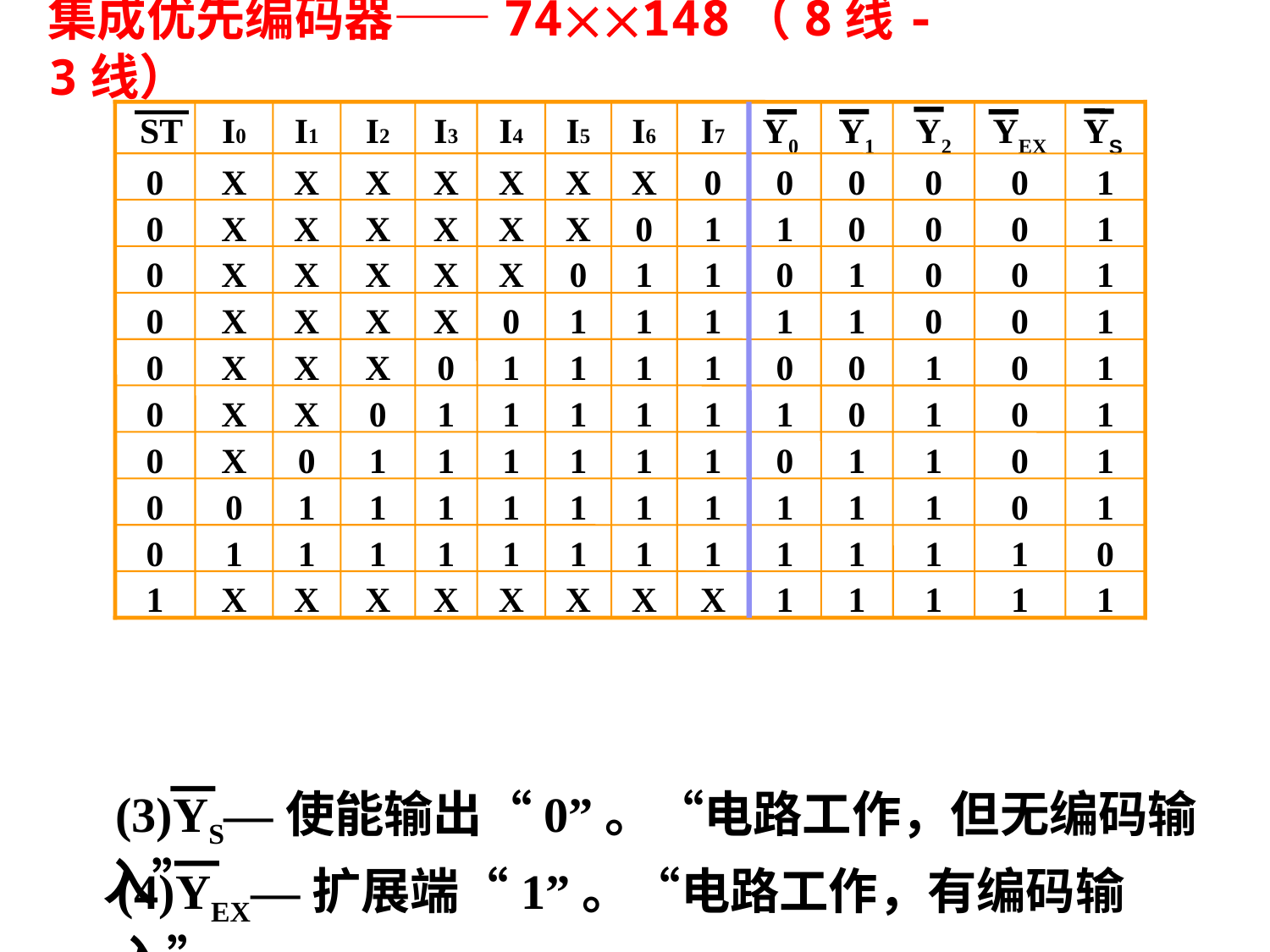

# 集成优先编码器——74××148（8线-3线）

I0

I1

I2

I3

I4

I5

I6

I7

Y0

Y1

Y2

YEX

ST
YS

0

X
X
X
X
X
X
X
0
0
0
0
0
1
0

X
X
X
X
X
X
0
1
1
0
0
0
1
0

X
X
X
X
X
0
1
1
0
1
0
0
1
0

X
X
X
X
0
1
1
1
1
1
0
0
1
0

X
X
X
0
1
1
1
1
0
0
1
0
1
0

X
X
0
1
1
1
1
1
1
0
1
0
1
0

X
0
1
1
1
1
1
1
0
1
1
0
1
0

0
1
1
1
1
1
1
1
1
1
1
0
1
0

1
1
1
1
1
1
1
1
1
1
1
1
0
1

X
X
X
X
X
X
X
X
1
1
1
1
1

 (3)YS—使能输出“0”。“电路工作，但无编码输入”

(4)YEX—扩展端“1”。“电路工作，有编码输入”